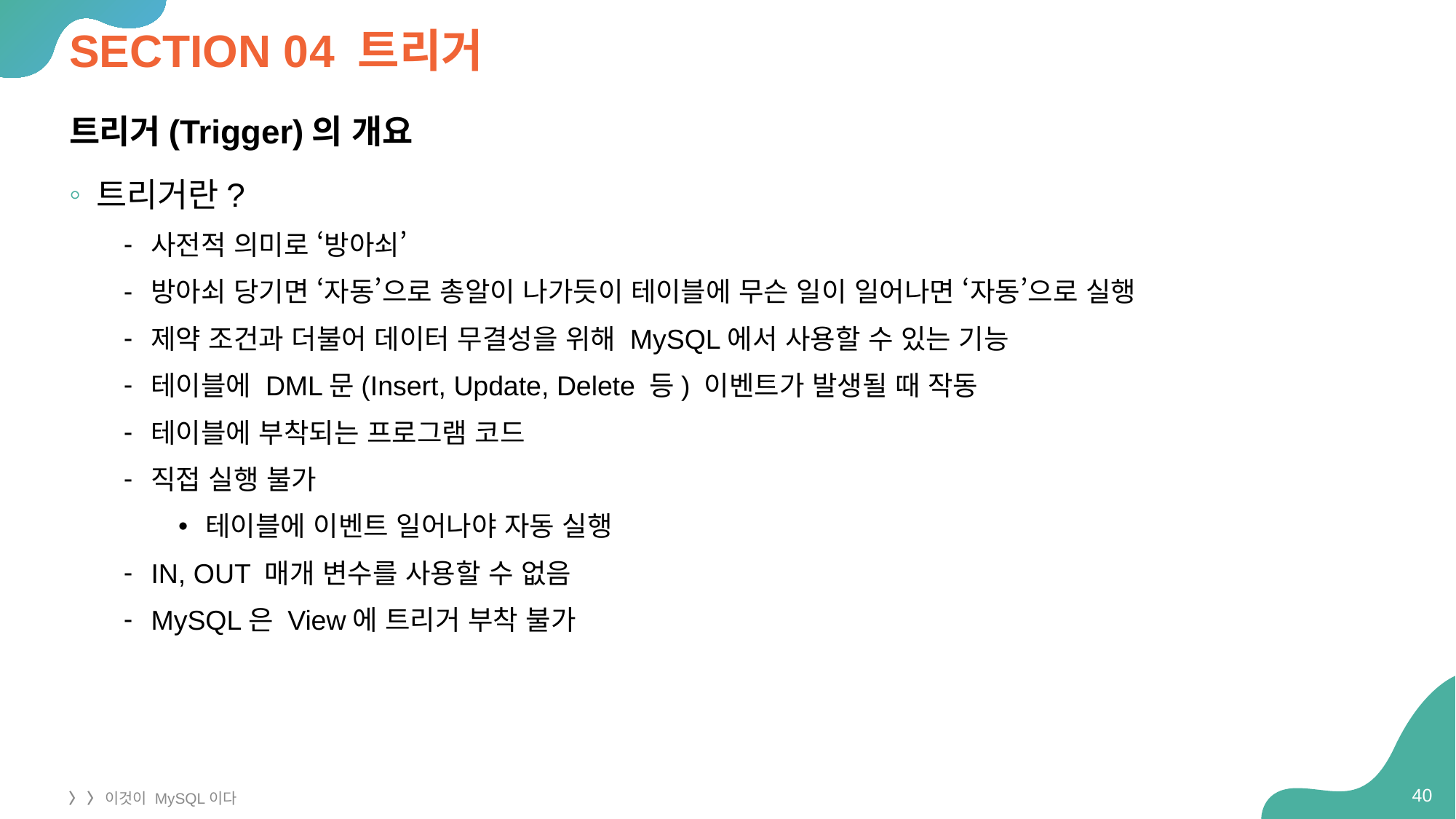

# SECTION 04 트리거
트리거(Trigger)의 개요
트리거란?
사전적 의미로 ‘방아쇠’
방아쇠 당기면 ‘자동’으로 총알이 나가듯이 테이블에 무슨 일이 일어나면 ‘자동’으로 실행
제약 조건과 더불어 데이터 무결성을 위해 MySQL에서 사용할 수 있는 기능
테이블에 DML문(Insert, Update, Delete 등) 이벤트가 발생될 때 작동
테이블에 부착되는 프로그램 코드
직접 실행 불가
테이블에 이벤트 일어나야 자동 실행
IN, OUT 매개 변수를 사용할 수 없음
MySQL은 View에 트리거 부착 불가
40
〉 〉 이것이 MySQL이다